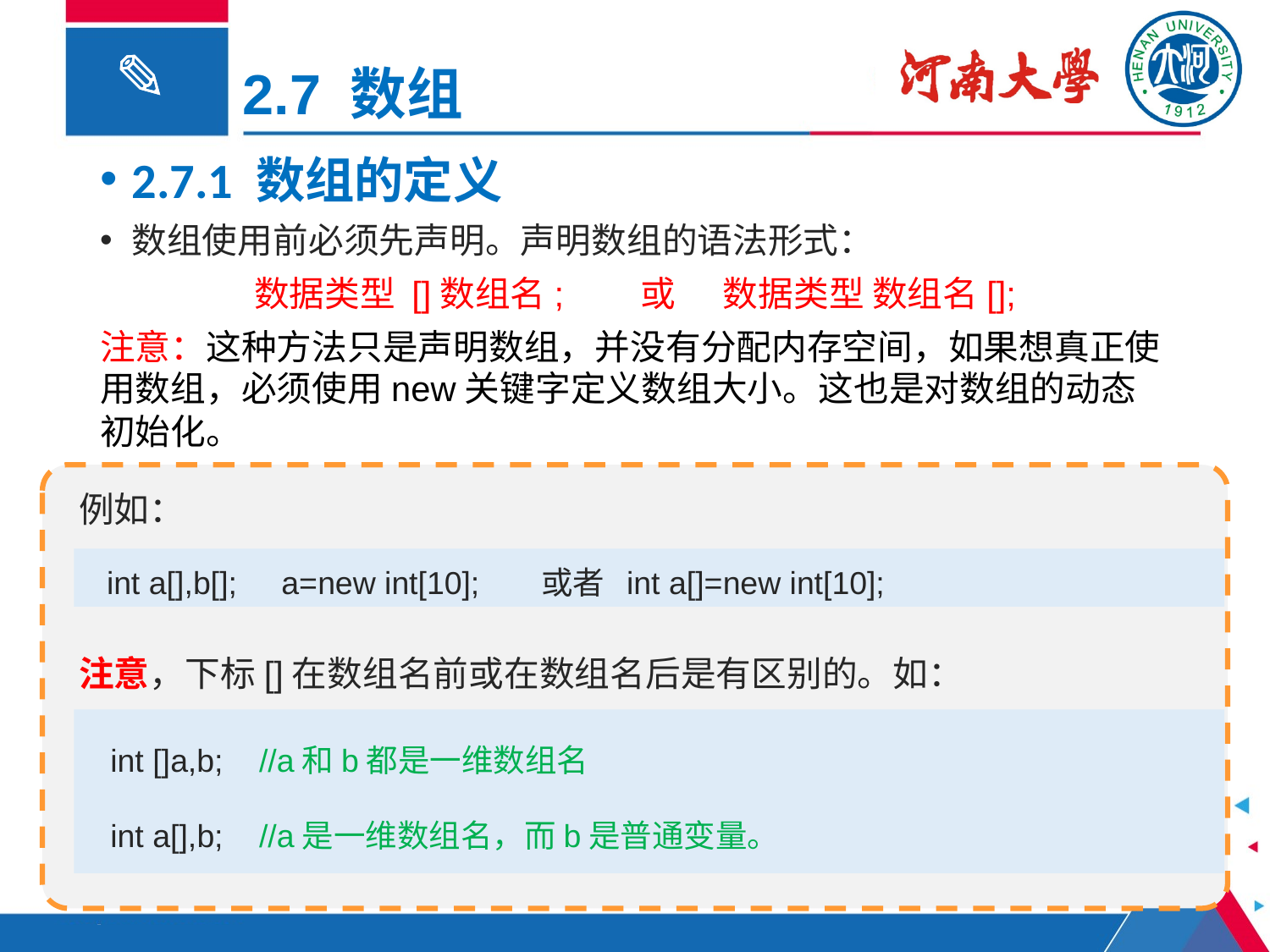

# 2.7 数组
2.7.1 数组的定义
数组使用前必须先声明。声明数组的语法形式：
数据类型 []数组名;       或      数据类型 数组名[];
注意：这种方法只是声明数组，并没有分配内存空间，如果想真正使用数组，必须使用new关键字定义数组大小。这也是对数组的动态初始化。

例如：

int a[],b[];     a=new int[10];      或者  int a[]=new int[10];

注意，下标[]在数组名前或在数组名后是有区别的。如：

int []a,b;    //a和b都是一维数组名
int a[],b;    //a是一维数组名，而b是普通变量。